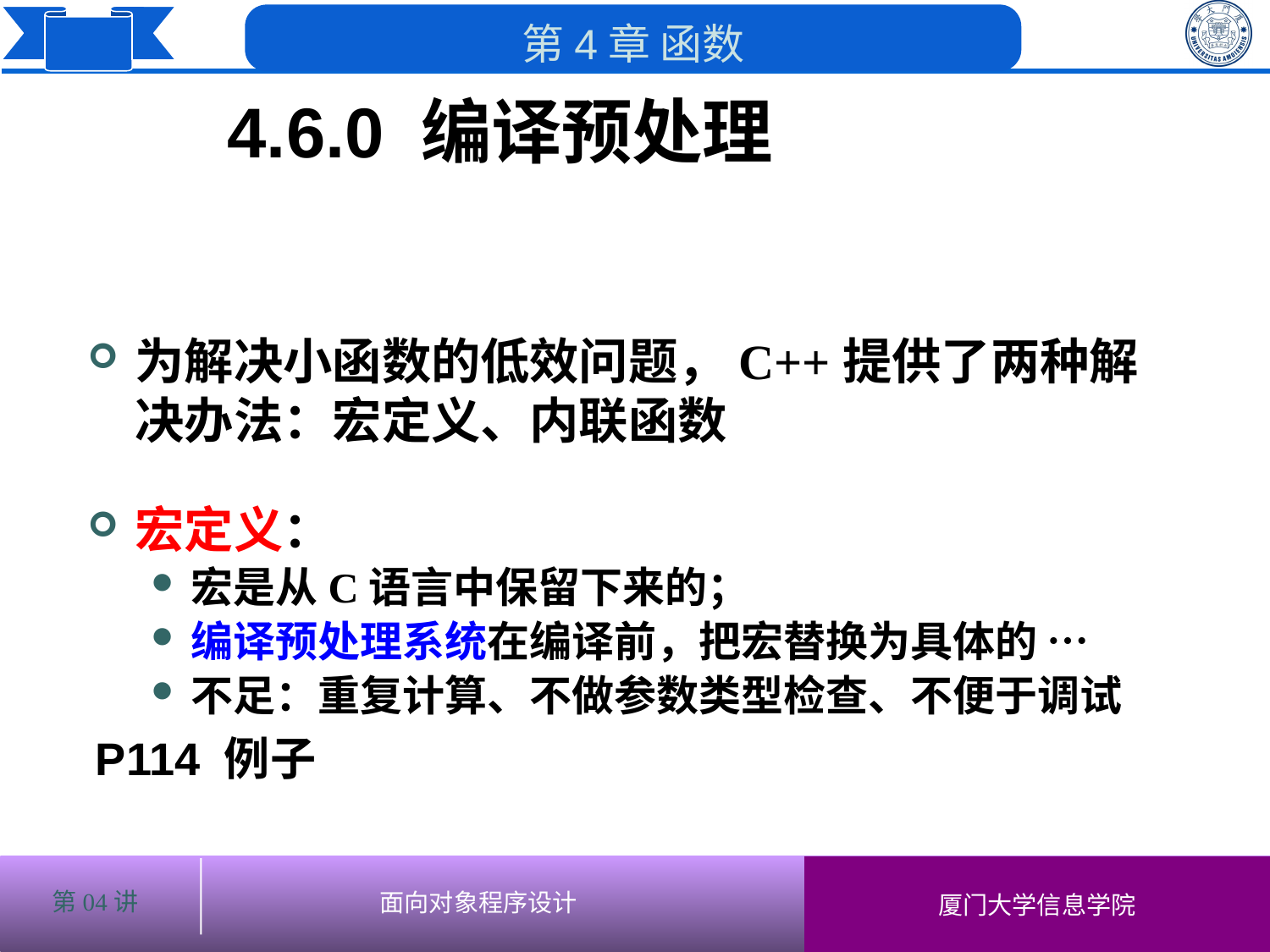

4.6.0 编译预处理
为解决小函数的低效问题，C++提供了两种解决办法：宏定义、内联函数

宏定义：
宏是从C语言中保留下来的；
编译预处理系统在编译前，把宏替换为具体的 …
不足：重复计算、不做参数类型检查、不便于调试
P114 例子
52